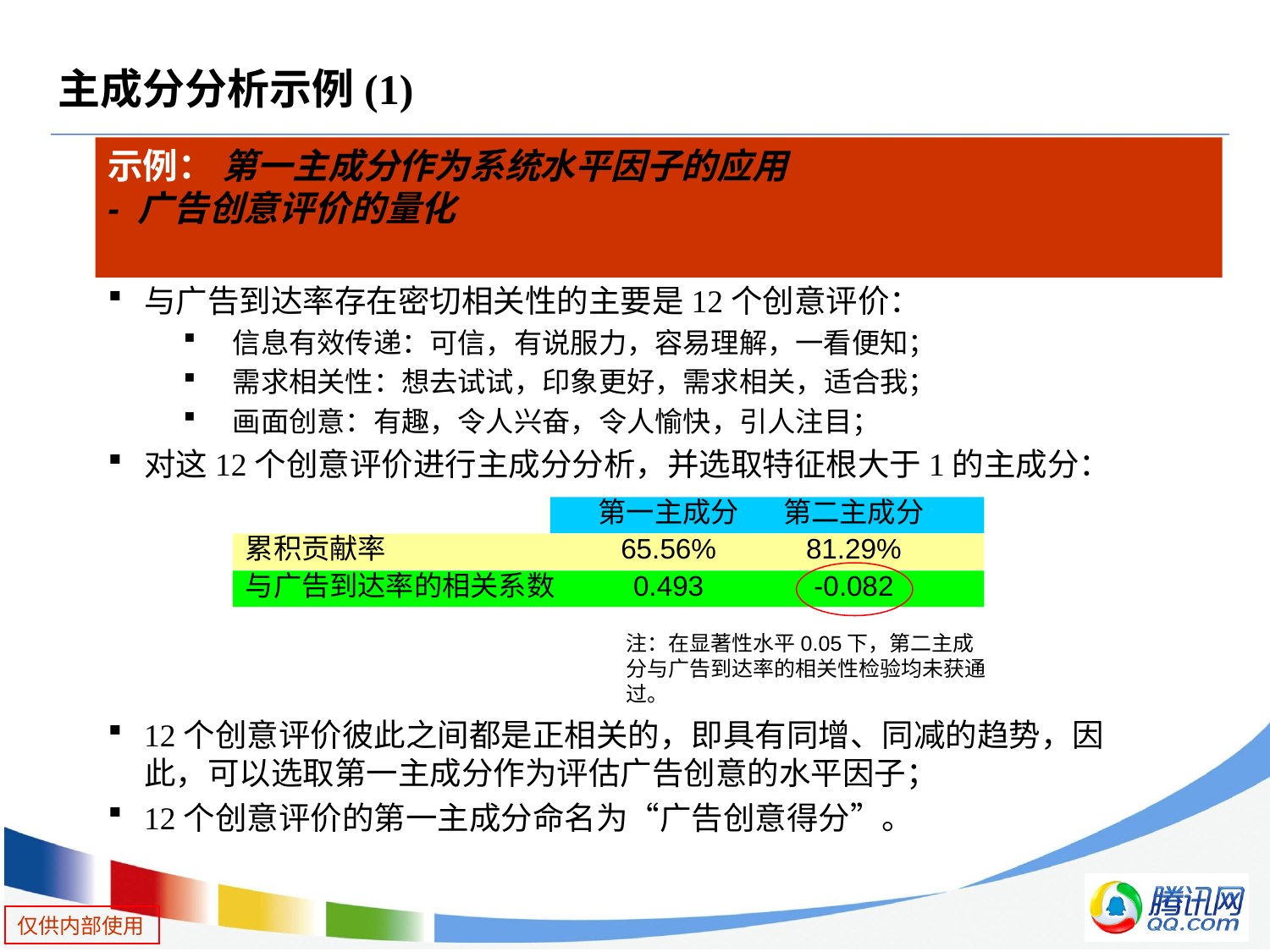

# 主成分分析示例(1)
示例： 第一主成分作为系统水平因子的应用
- 广告创意评价的量化
与广告到达率存在密切相关性的主要是12个创意评价：
信息有效传递：可信，有说服力，容易理解，一看便知；
需求相关性：想去试试，印象更好，需求相关，适合我；
画面创意：有趣，令人兴奋，令人愉快，引人注目；
对这12个创意评价进行主成分分析，并选取特征根大于1的主成分：
	第一主成分	第二主成分
累积贡献率	65.56%	81.29%
与广告到达率的相关系数	0.493	-0.082

注：在显著性水平0.05下，第二主成分与广告到达率的相关性检验均未获通过。
12个创意评价彼此之间都是正相关的，即具有同增、同减的趋势，因此，可以选取第一主成分作为评估广告创意的水平因子；
12个创意评价的第一主成分命名为“广告创意得分”。